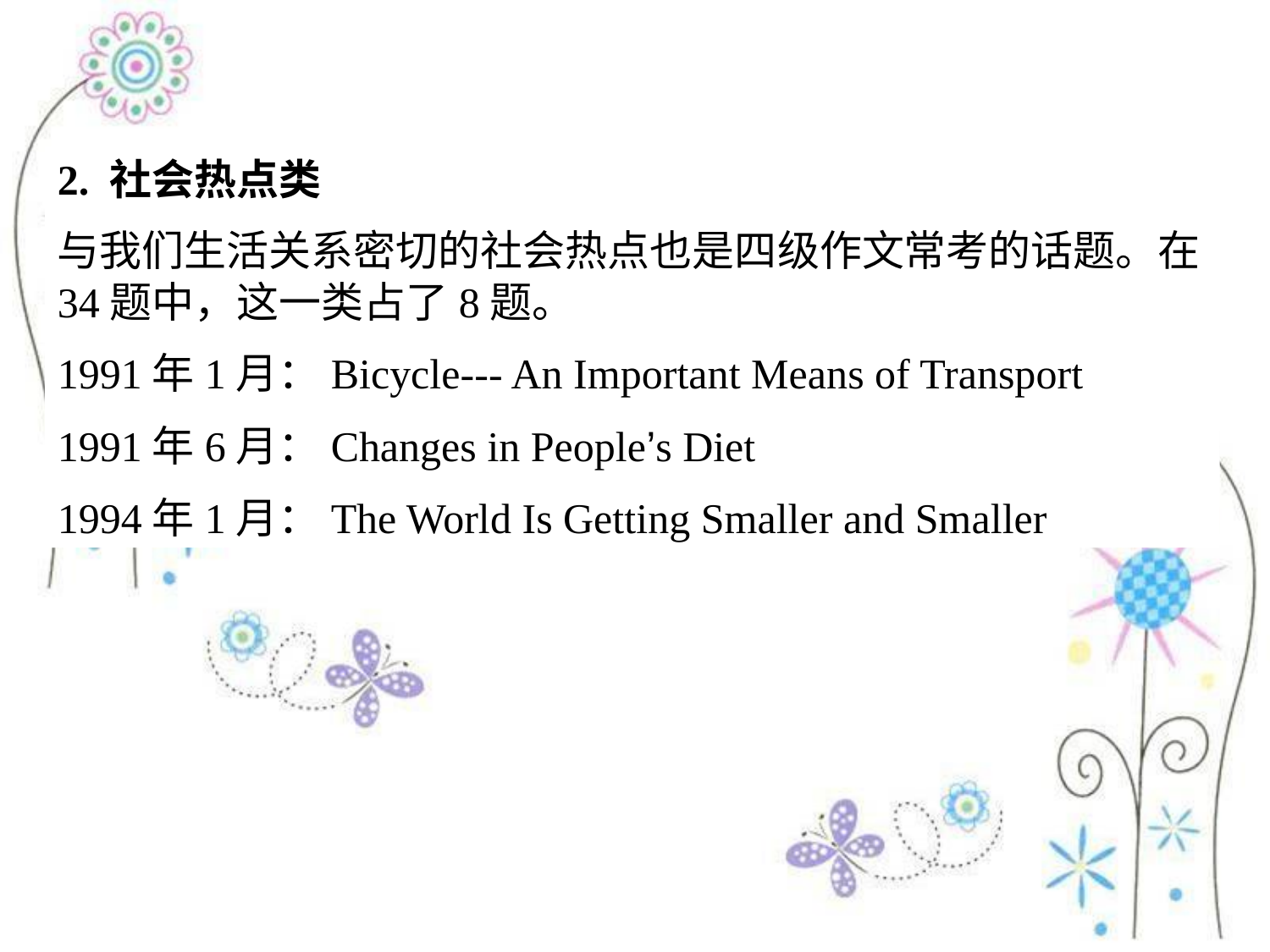

2. 社会热点类
与我们生活关系密切的社会热点也是四级作文常考的话题。在34题中，这一类占了8题。
1991年1月：Bicycle--- An Important Means of Transport
1991年6月：Changes in People’s Diet
1994年1月：The World Is Getting Smaller and Smaller